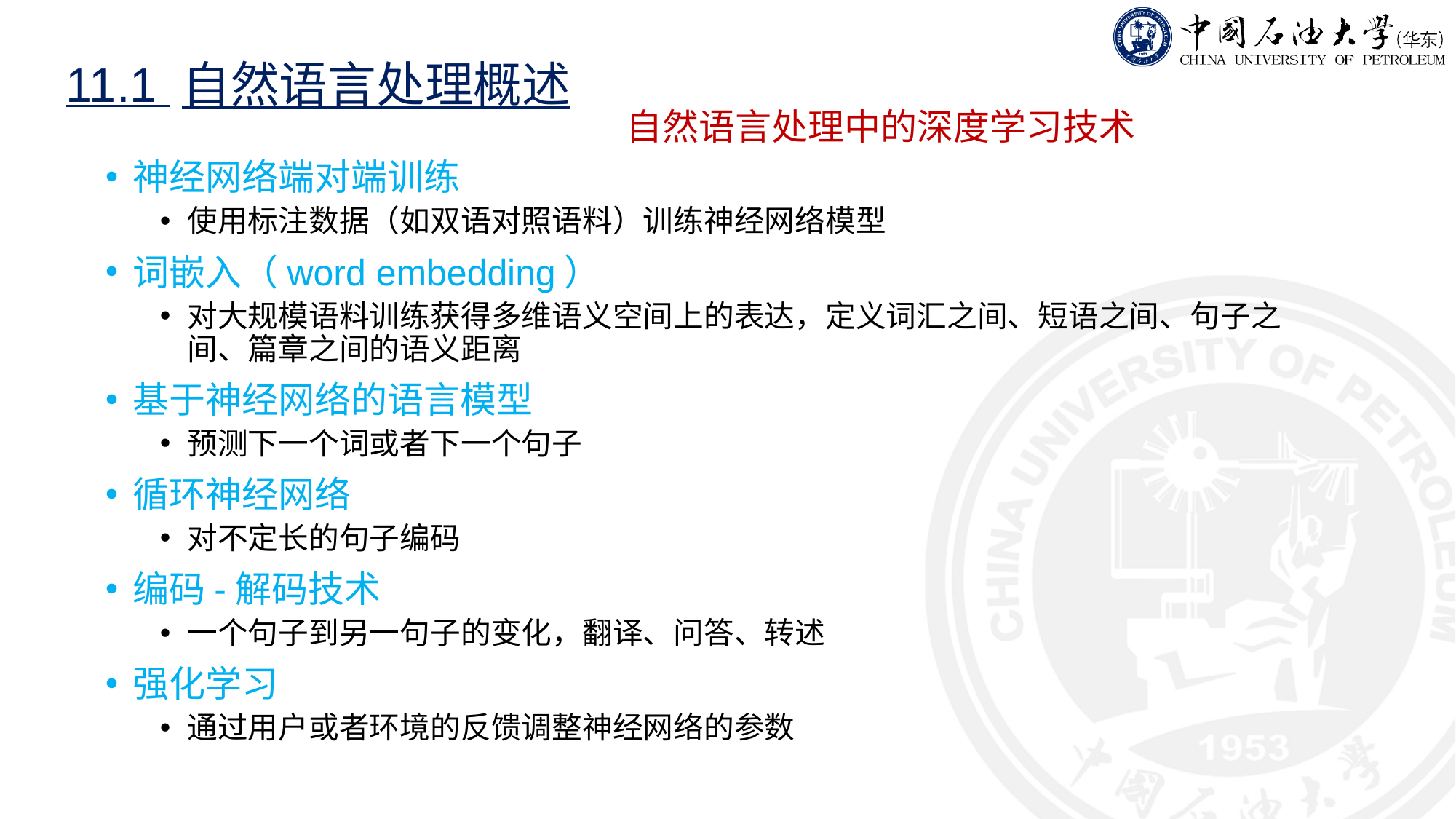

11.1 自然语言处理概述
自然语言处理中的深度学习技术
神经网络端对端训练
使用标注数据（如双语对照语料）训练神经网络模型
词嵌入（word embedding）
对大规模语料训练获得多维语义空间上的表达，定义词汇之间、短语之间、句子之间、篇章之间的语义距离
基于神经网络的语言模型
预测下一个词或者下一个句子
循环神经网络
对不定长的句子编码
编码-解码技术
一个句子到另一句子的变化，翻译、问答、转述
强化学习
通过用户或者环境的反馈调整神经网络的参数